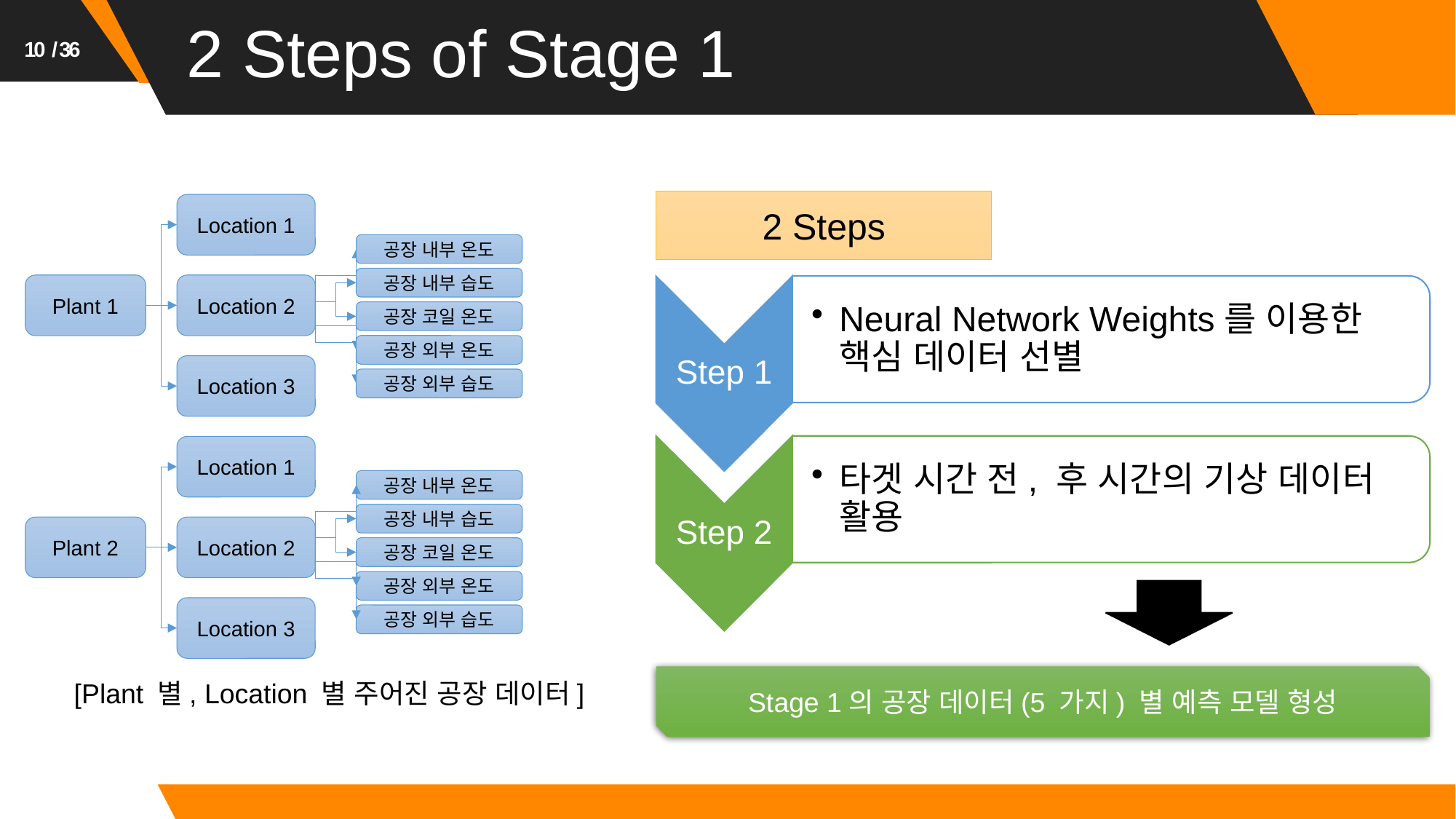

# 2 Steps of Stage 1
2 Steps
Location 1
공장 내부 온도
공장 내부 습도
Location 2
Plant 1
Step 1
Neural Network Weights를 이용한 핵심 데이터 선별
Step 2
타겟 시간 전, 후 시간의 기상 데이터 활용
공장 코일 온도
공장 외부 온도
Location 3
공장 외부 습도
Location 1
공장 내부 온도
공장 내부 습도
Location 2
Plant 2
공장 코일 온도
공장 외부 온도

Location 3
공장 외부 습도
Stage 1의 공장 데이터(5 가지) 별 예측 모델 형성
[Plant 별, Location 별 주어진 공장 데이터]